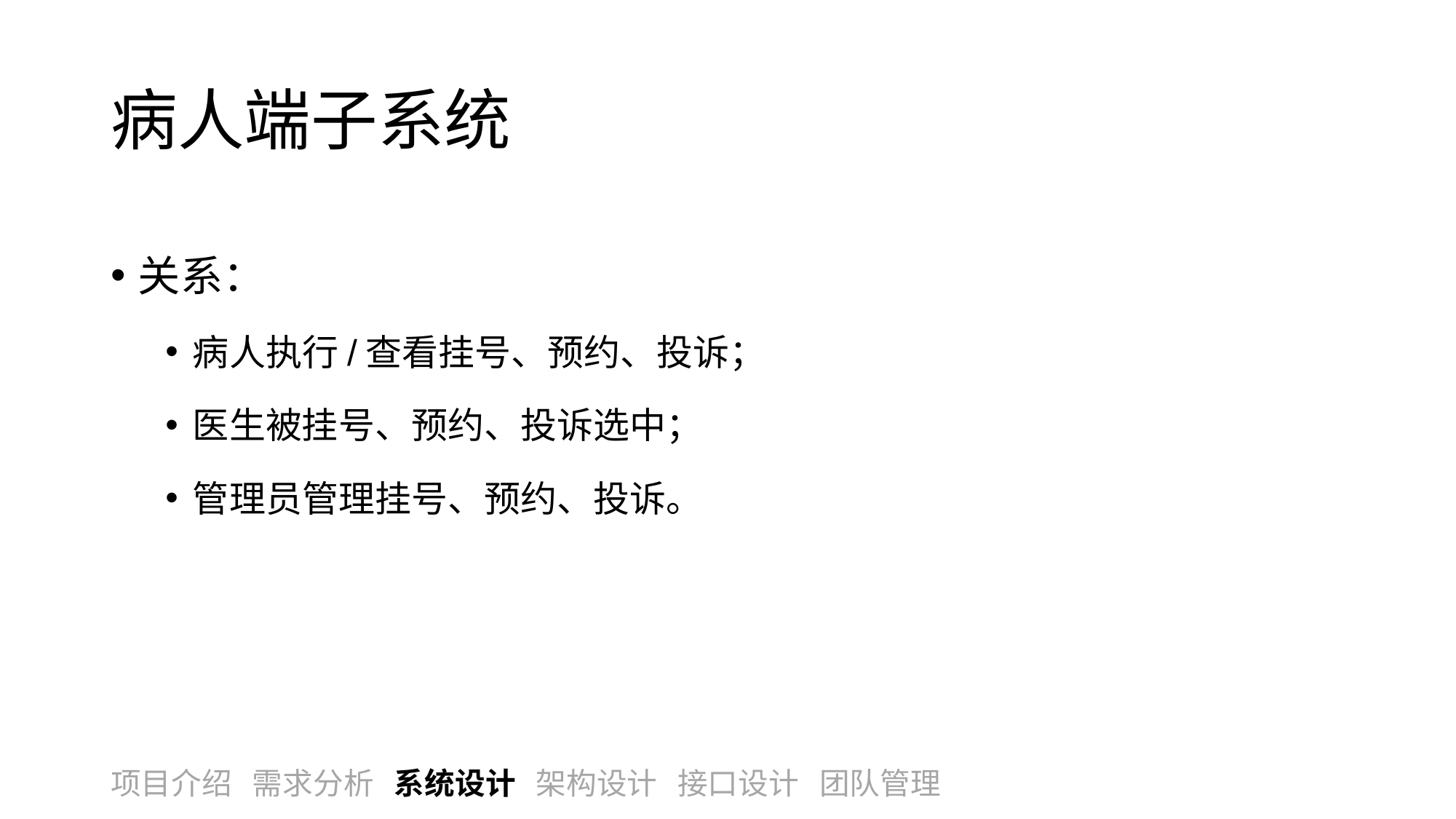

# 病人端子系统
关系：
病人执行/查看挂号、预约、投诉；
医生被挂号、预约、投诉选中；
管理员管理挂号、预约、投诉。